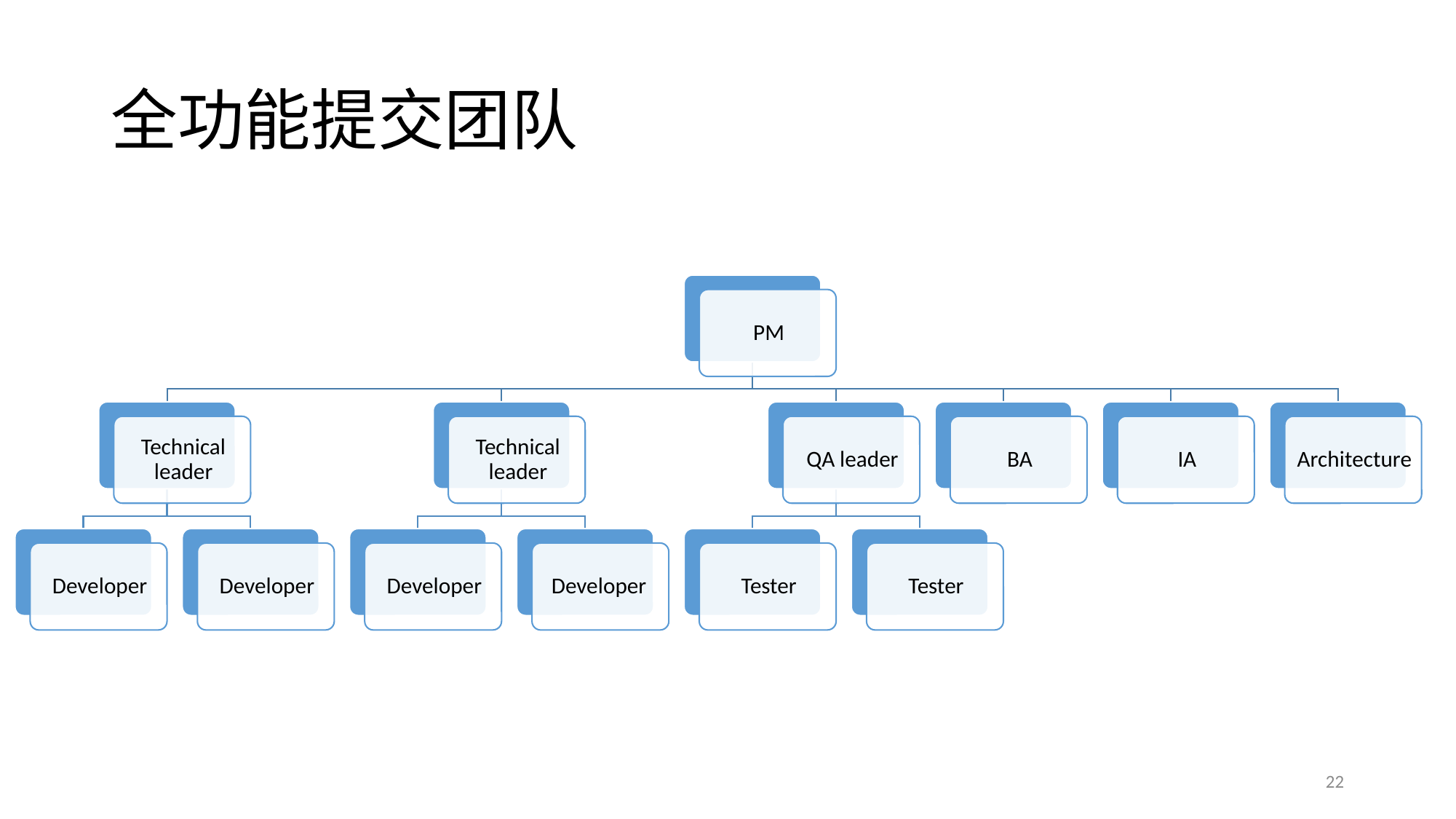

# 全功能提交团队
PM
Technical leader
Developer
Developer
Technical leader
Developer
Developer
QA leader
Tester
Tester
BA
IA
Architecture
22